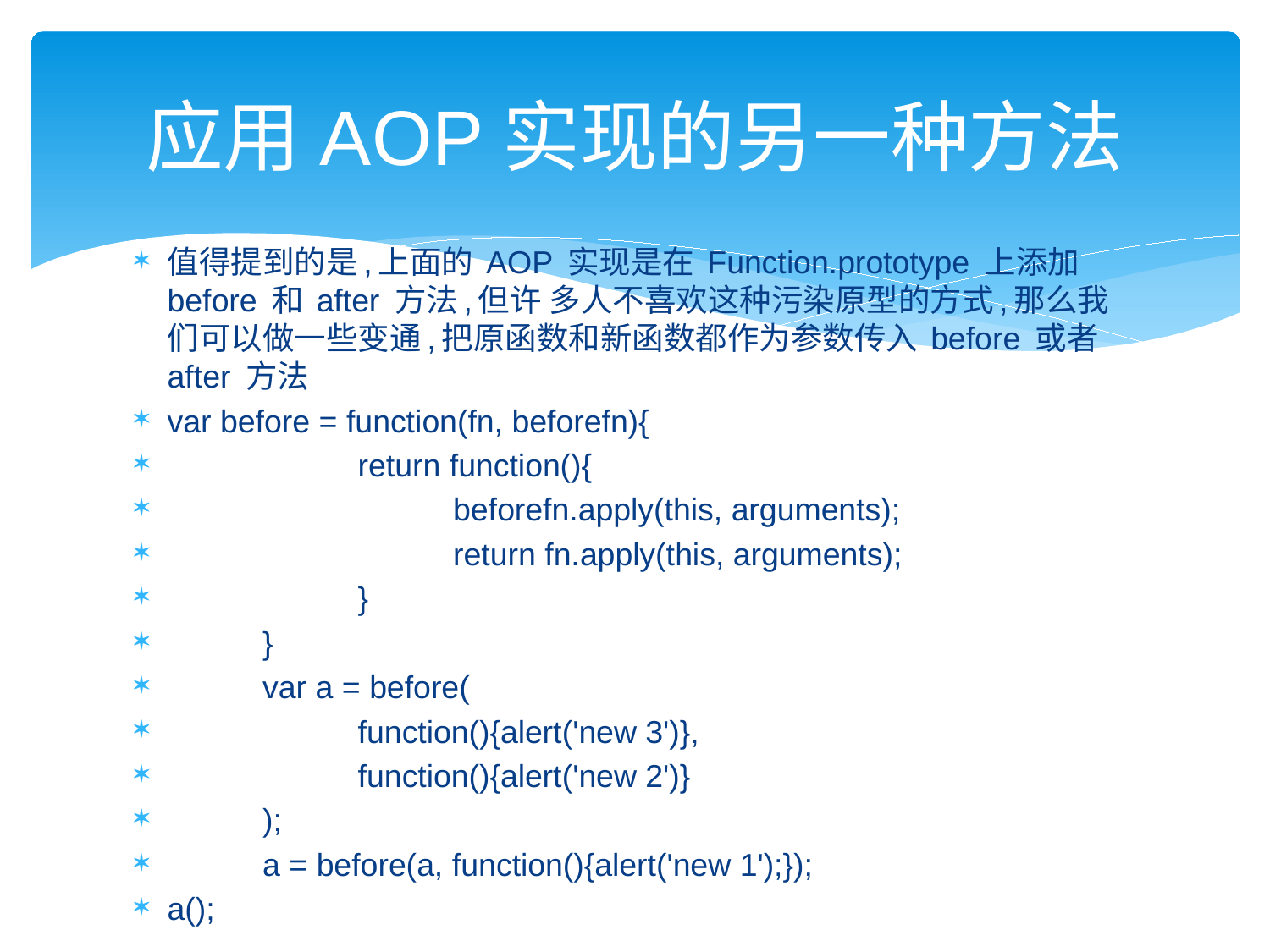

# 应用AOP实现的另一种方法
值得提到的是,上面的 AOP 实现是在 Function.prototype 上添加 before 和 after 方法,但许 多人不喜欢这种污染原型的方式,那么我们可以做一些变通,把原函数和新函数都作为参数传入 before 或者 after 方法
var before = function(fn, beforefn){
		return function(){
			beforefn.apply(this, arguments);
			return fn.apply(this, arguments);
		}
	}
	var a = before(
		function(){alert('new 3')},
		function(){alert('new 2')}
	);
	a = before(a, function(){alert('new 1');});
a();